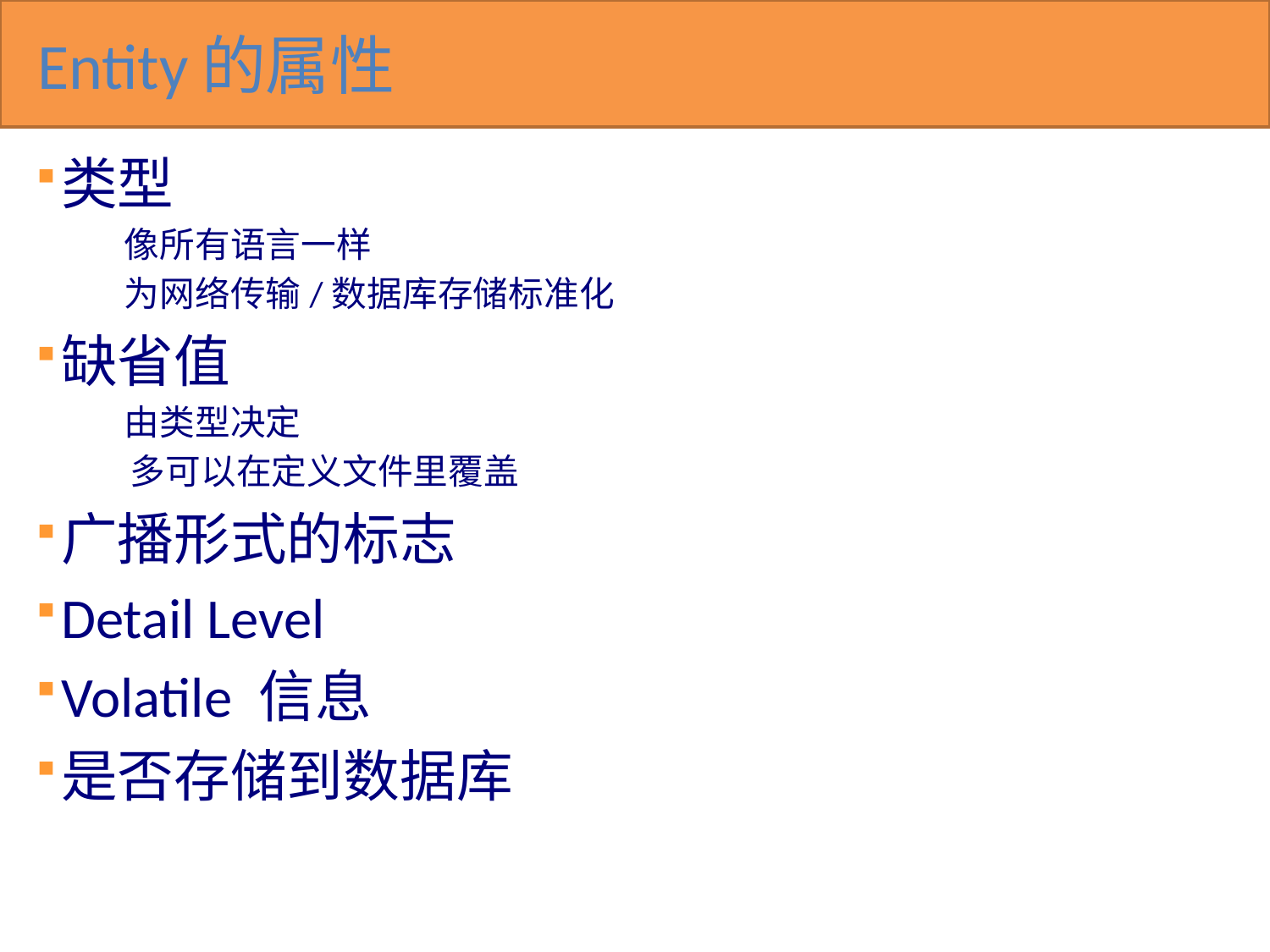

# Entity的属性
类型
       像所有语言一样
       为网络传输/数据库存储标准化
缺省值
       由类型决定
           多可以在定义文件里覆盖
广播形式的标志
Detail Level
Volatile 信息
是否存储到数据库